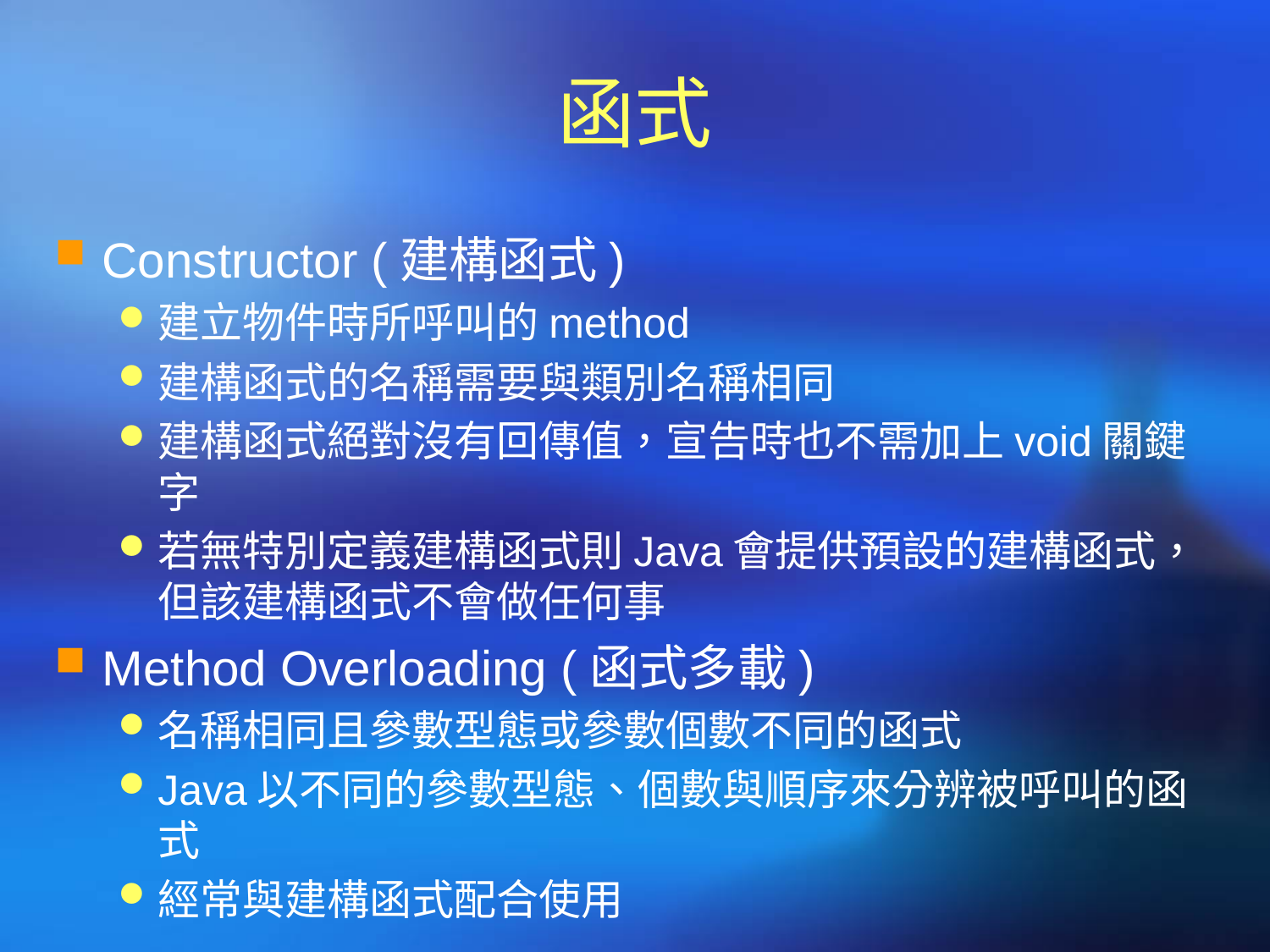

# 函式
Constructor (建構函式)
建立物件時所呼叫的method
建構函式的名稱需要與類別名稱相同
建構函式絕對沒有回傳值，宣告時也不需加上void關鍵字
若無特別定義建構函式則Java會提供預設的建構函式，但該建構函式不會做任何事
Method Overloading (函式多載)
名稱相同且參數型態或參數個數不同的函式
Java以不同的參數型態、個數與順序來分辨被呼叫的函式
經常與建構函式配合使用